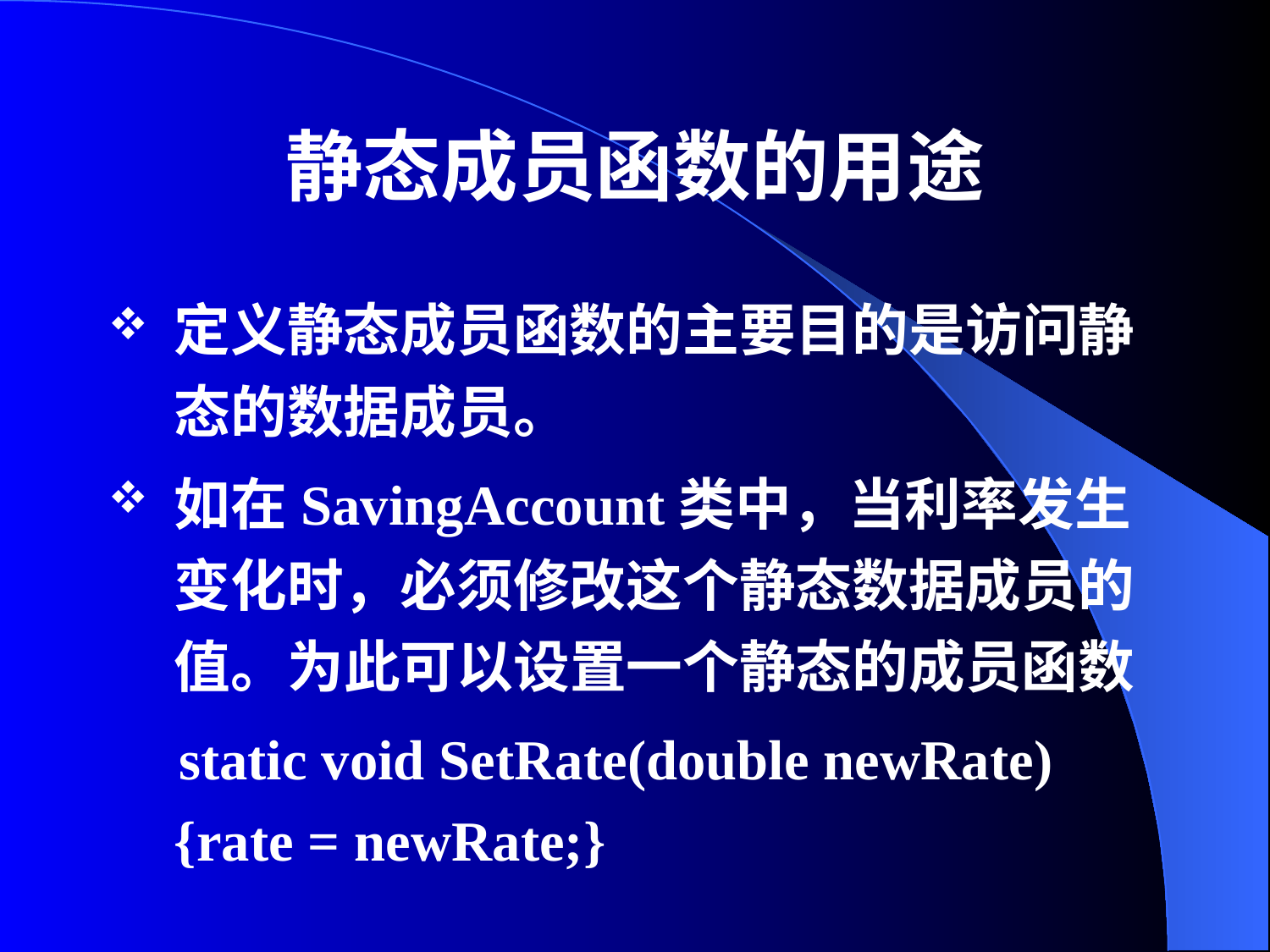

# 静态成员函数的用途
定义静态成员函数的主要目的是访问静态的数据成员。
如在SavingAccount类中，当利率发生变化时，必须修改这个静态数据成员的值。为此可以设置一个静态的成员函数
     static void SetRate(double newRate) {rate = newRate;}